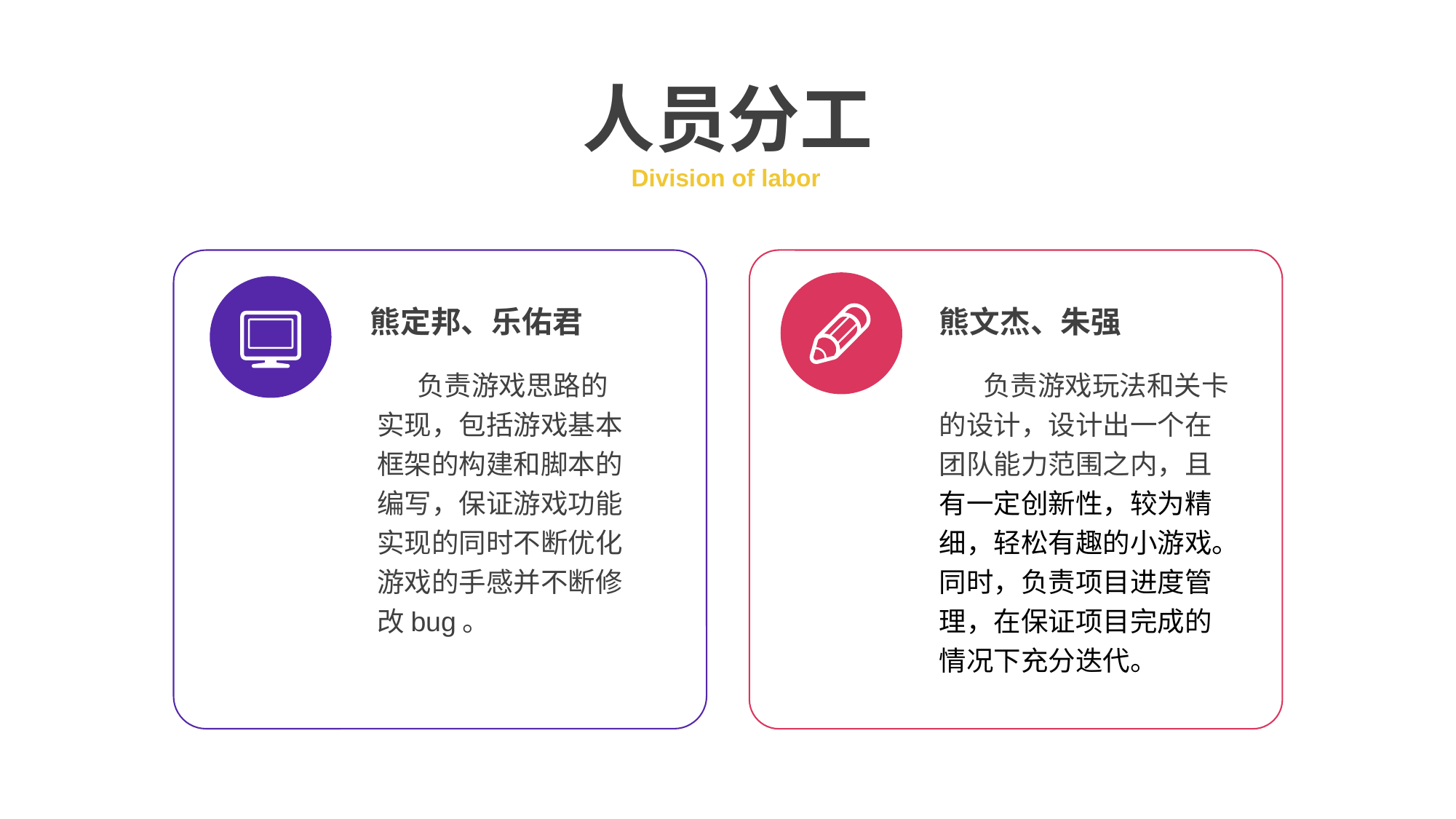

人员分工
Division of labor

熊文杰、朱强
       负责游戏玩法和关卡的设计，设计出一个在团队能力范围之内，且有一定创新性，较为精细，轻松有趣的小游戏。同时，负责项目进度管理，在保证项目完成的情况下充分迭代。

熊定邦、乐佑君
      负责游戏思路的实现，包括游戏基本框架的构建和脚本的编写，保证游戏功能实现的同时不断优化游戏的手感并不断修改bug。